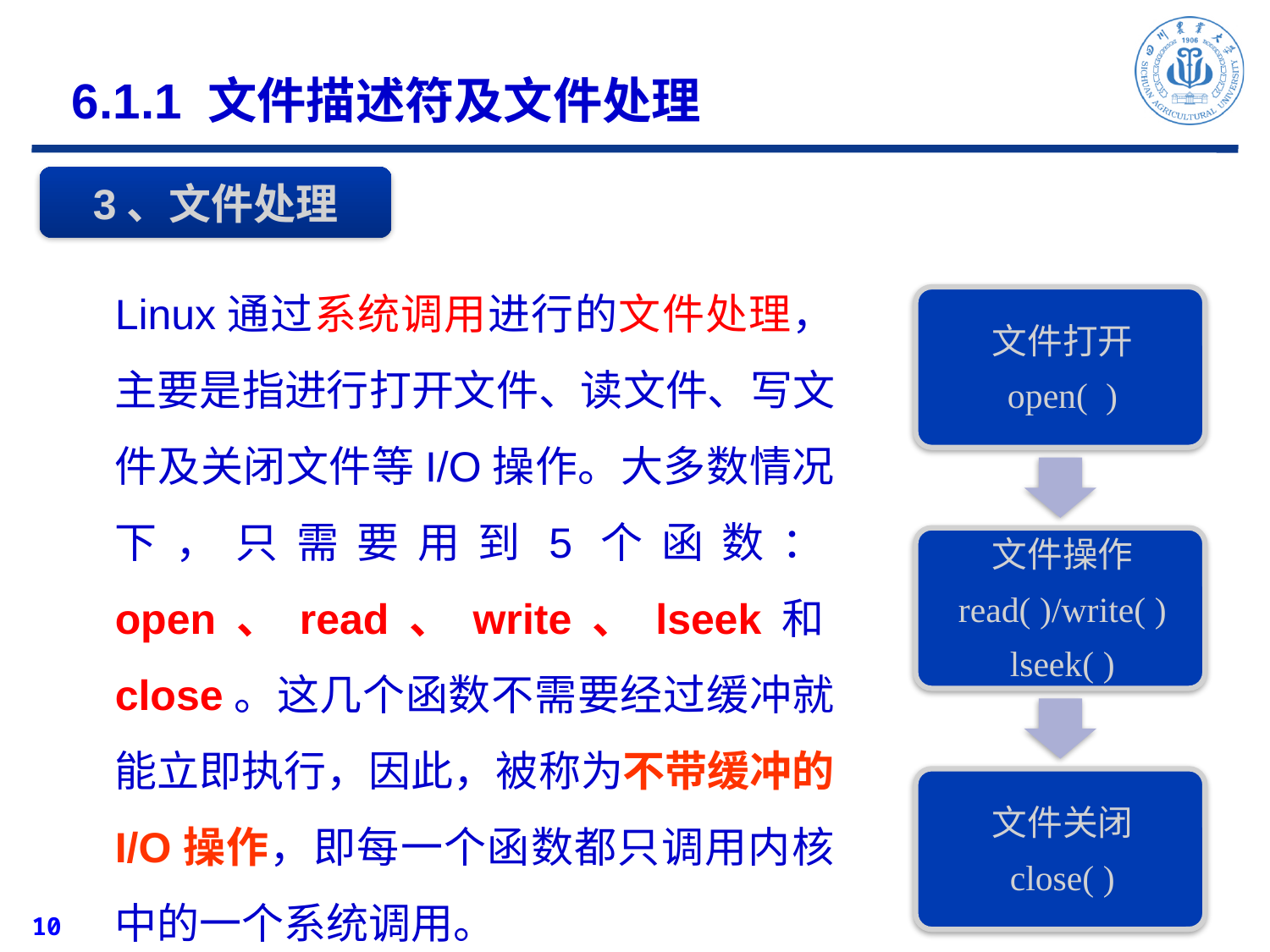

6.1.1 文件描述符及文件处理
3、文件处理
Linux通过系统调用进行的文件处理，主要是指进行打开文件、读文件、写文件及关闭文件等I/O操作。大多数情况下，只需要用到5个函数：open、read、write、lseek和close。这几个函数不需要经过缓冲就能立即执行，因此，被称为不带缓冲的I/O操作，即每一个函数都只调用内核中的一个系统调用。
文件打开
open(  )

文件操作
read( )/write( )
lseek( )

文件关闭
close( )